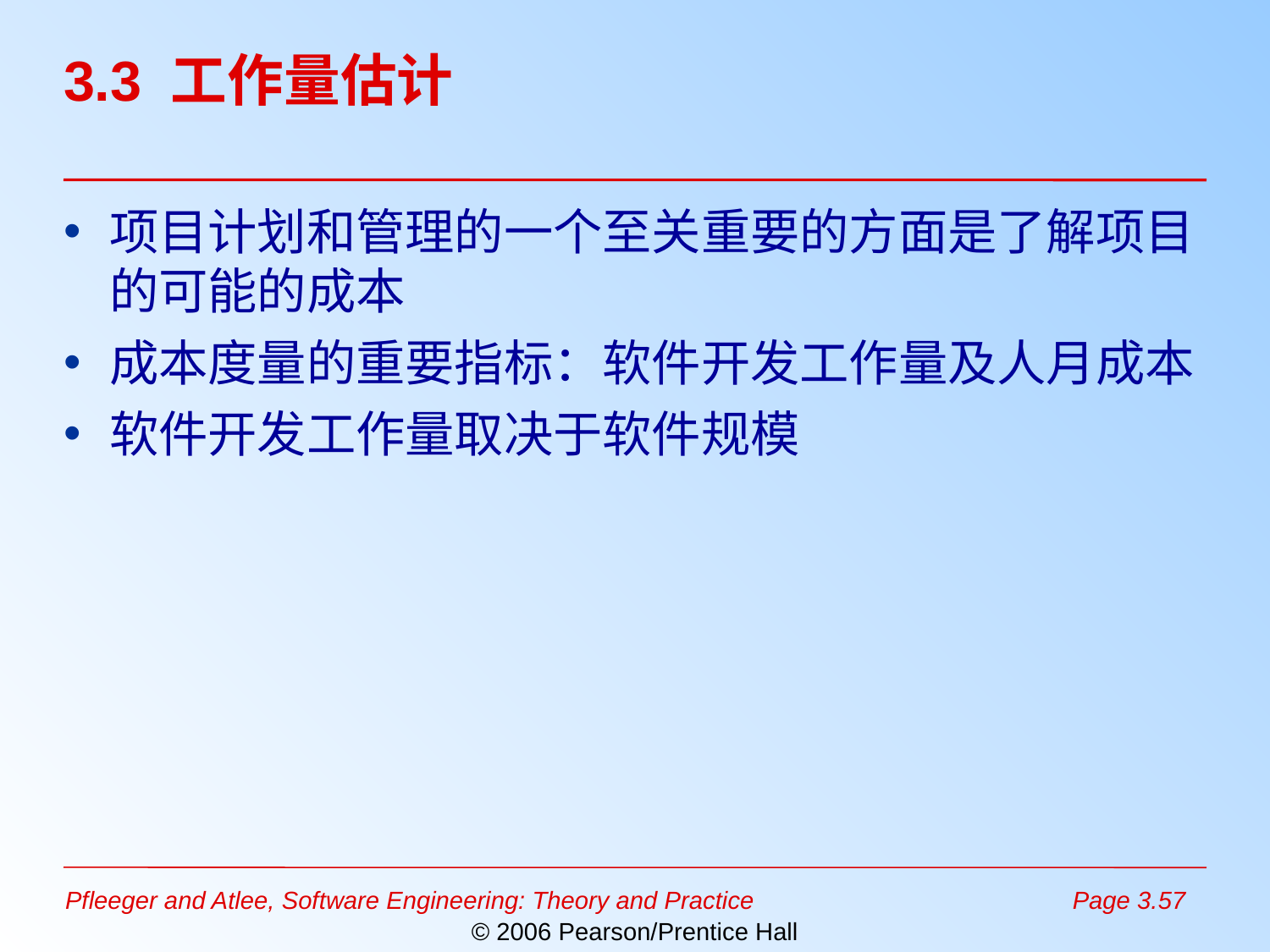

# 3.3 工作量估计
项目计划和管理的一个至关重要的方面是了解项目的可能的成本
成本度量的重要指标：软件开发工作量及人月成本
软件开发工作量取决于软件规模